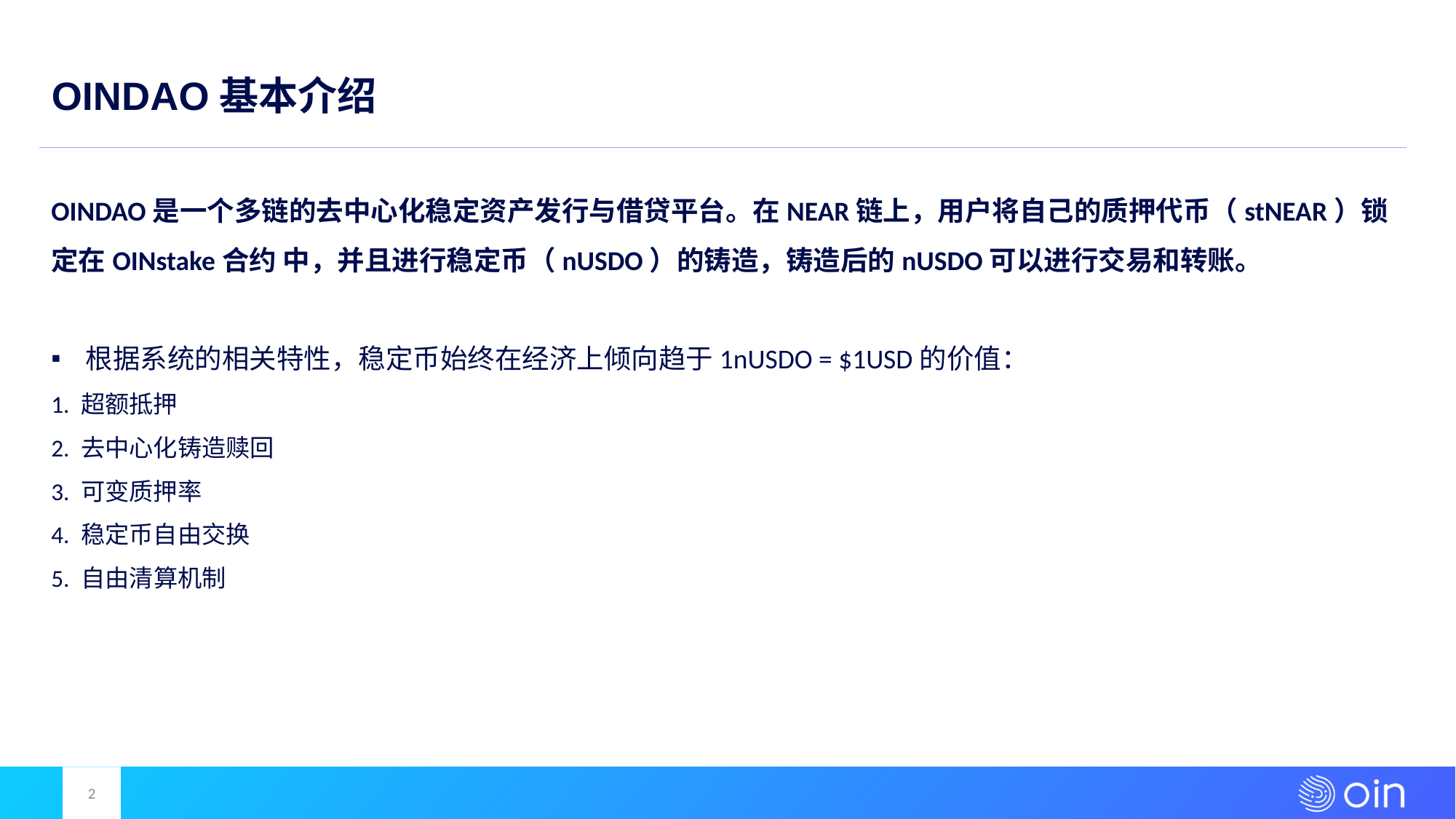

# OINDAO基本介绍
OINDAO是⼀个多链的去中⼼化稳定资产发⾏与借贷平台。在NEAR链上，⽤户将⾃⼰的质押代币（stNEAR）锁定在OINstake合约 中，并且进⾏稳定币（nUSDO）的铸造，铸造后的nUSDO可以进⾏交易和转账。

根据系统的相关特性，稳定币始终在经济上倾向趋于1nUSDO = $1USD的价值：
1. 超额抵押
2. 去中心化铸造赎回
3. 可变质押率
4. 稳定币⾃由交换
5. 自由清算机制
2